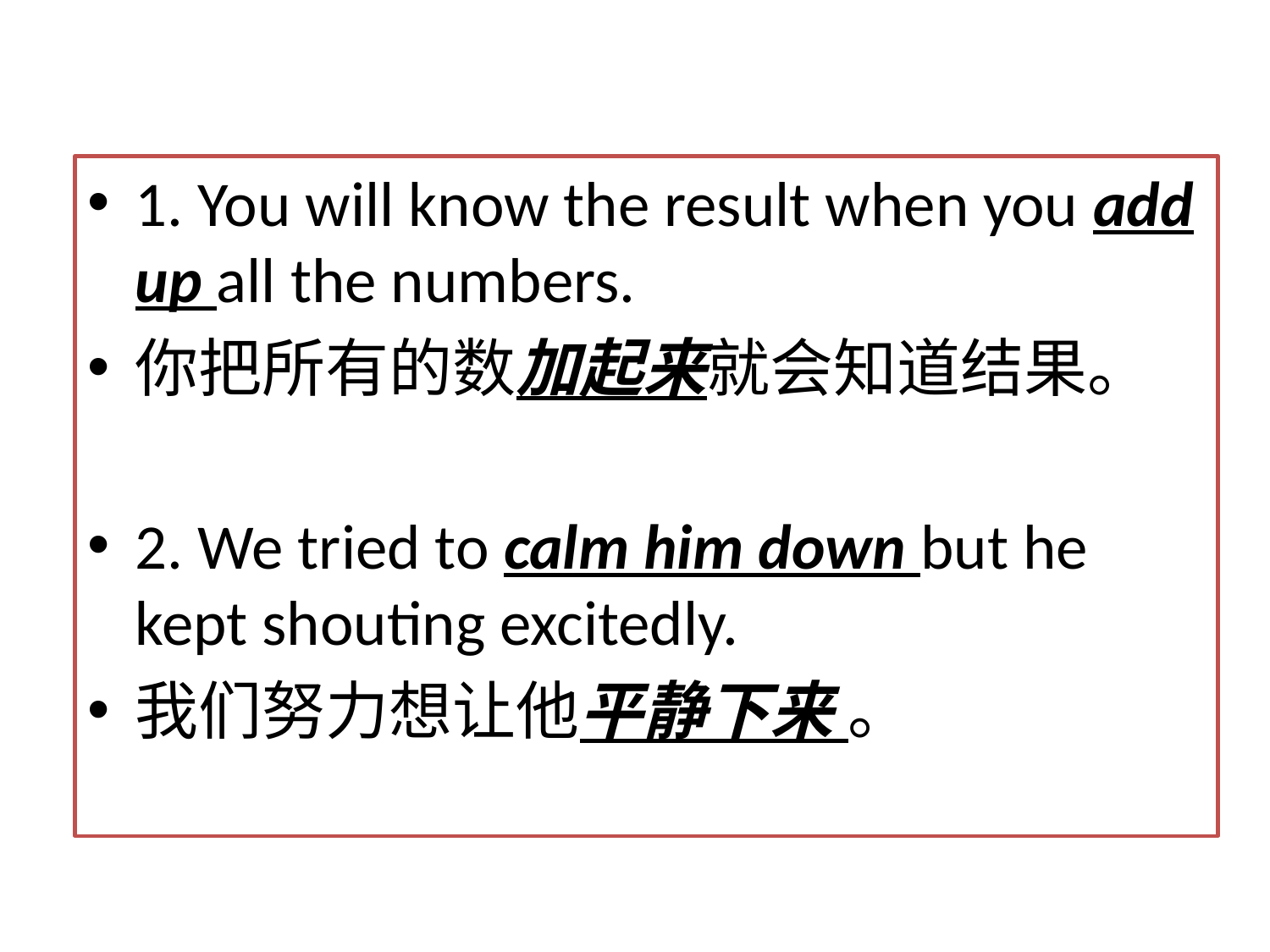

1. You will know the result when you add up all the numbers.
你把所有的数加起来就会知道结果。

2. We tried to calm him down but he kept shouting excitedly.
我们努力想让他平静下来 。